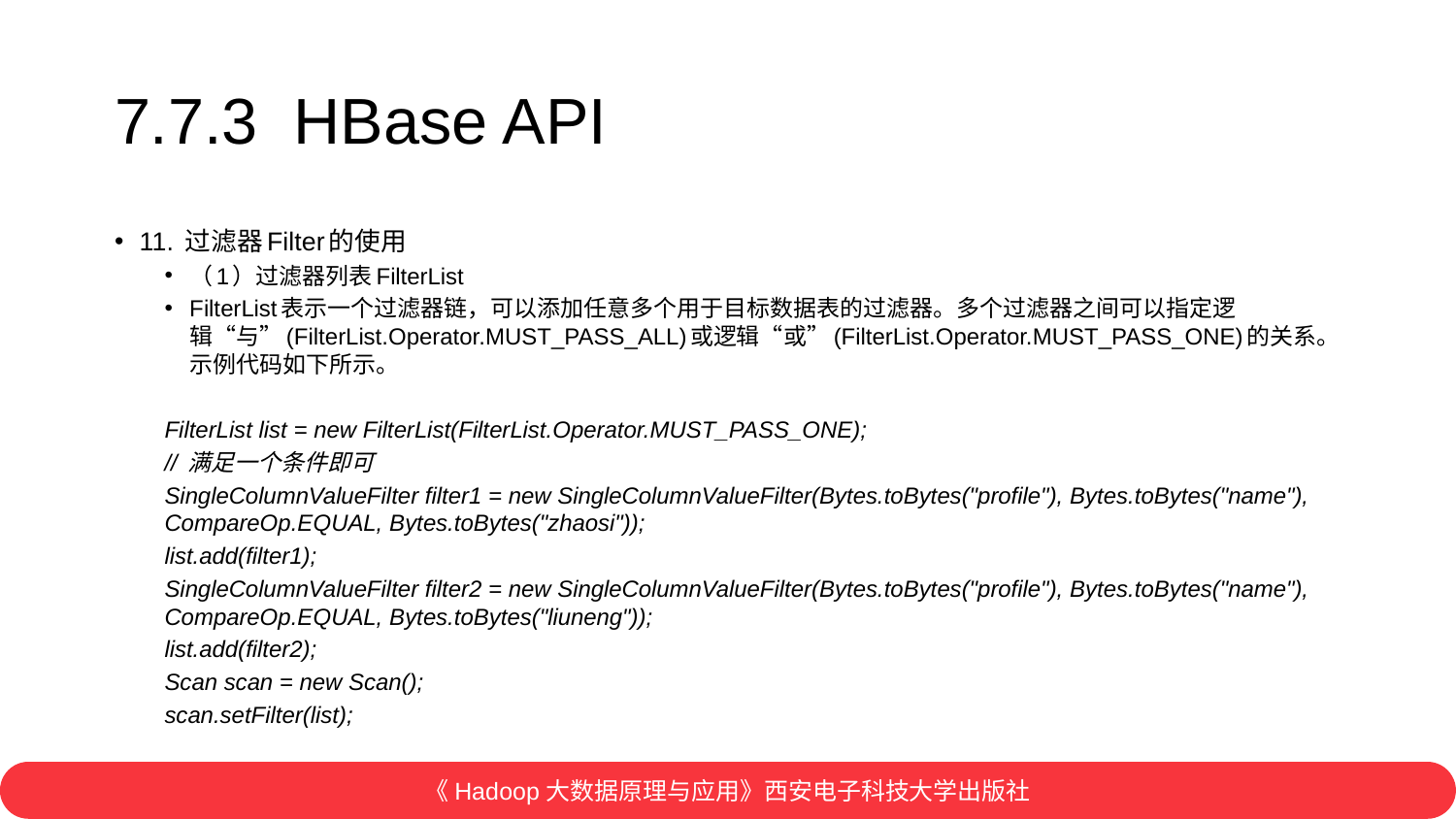

# 7.7.3  HBase API
11. 过滤器Filter的使用
（1）过滤器列表FilterList
FilterList表示一个过滤器链，可以添加任意多个用于目标数据表的过滤器。多个过滤器之间可以指定逻辑“与”(FilterList.Operator.MUST_PASS_ALL)或逻辑“或”(FilterList.Operator.MUST_PASS_ONE)的关系。示例代码如下所示。

FilterList list = new FilterList(FilterList.Operator.MUST_PASS_ONE);
// 满足一个条件即可
SingleColumnValueFilter filter1 = new SingleColumnValueFilter(Bytes.toBytes("profile"), Bytes.toBytes("name"), CompareOp.EQUAL, Bytes.toBytes("zhaosi"));
list.add(filter1);
SingleColumnValueFilter filter2 = new SingleColumnValueFilter(Bytes.toBytes("profile"), Bytes.toBytes("name"), CompareOp.EQUAL, Bytes.toBytes("liuneng"));
list.add(filter2);
Scan scan = new Scan();
scan.setFilter(list);